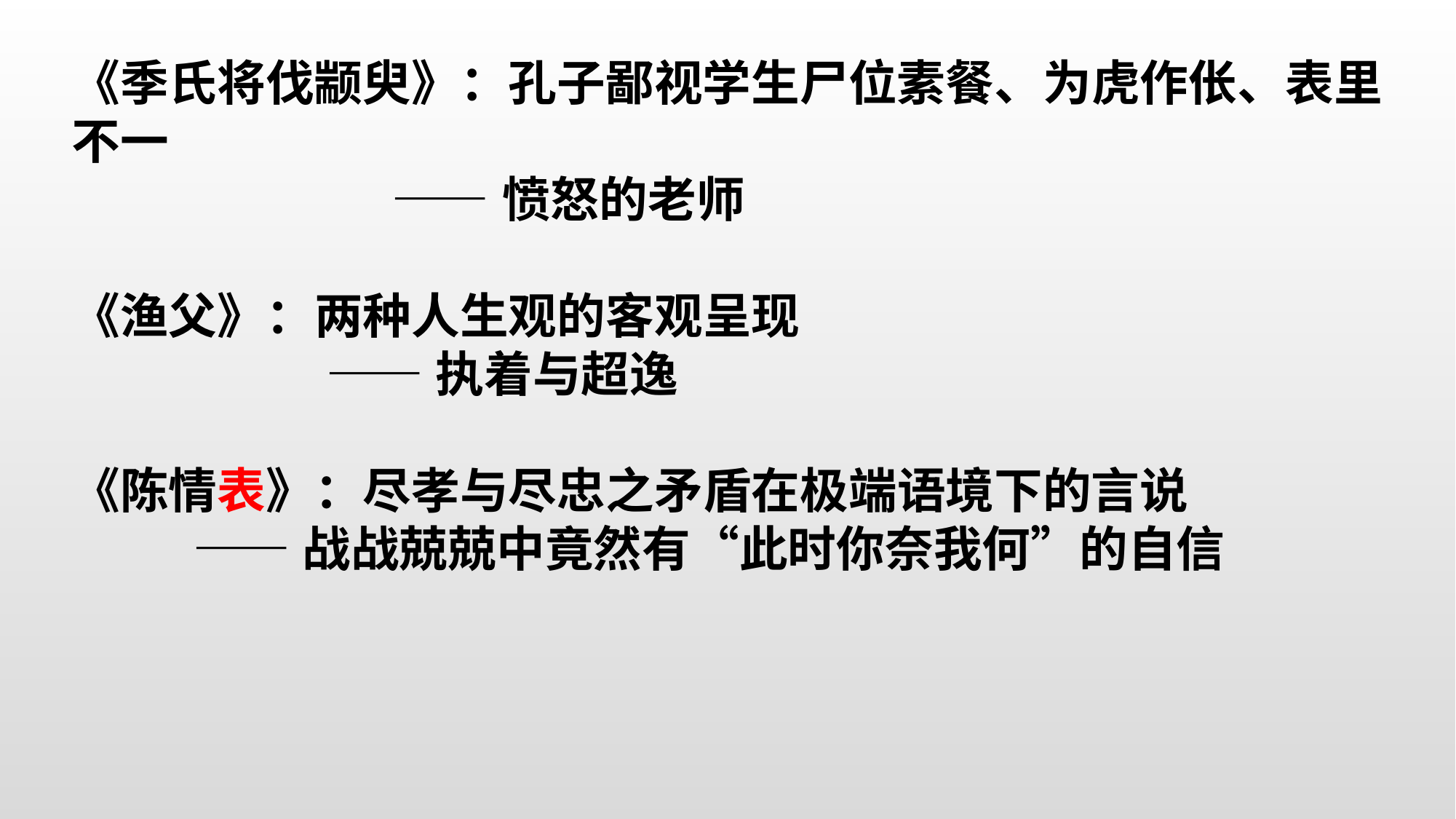

《季氏将伐颛臾》：孔子鄙视学生尸位素餐、为虎作伥、表里不一
                             ——愤怒的老师

《渔父》：两种人生观的客观呈现
                       ——执着与超逸

《陈情表》：尽孝与尽忠之矛盾在极端语境下的言说
           ——战战兢兢中竟然有“此时你奈我何”的自信